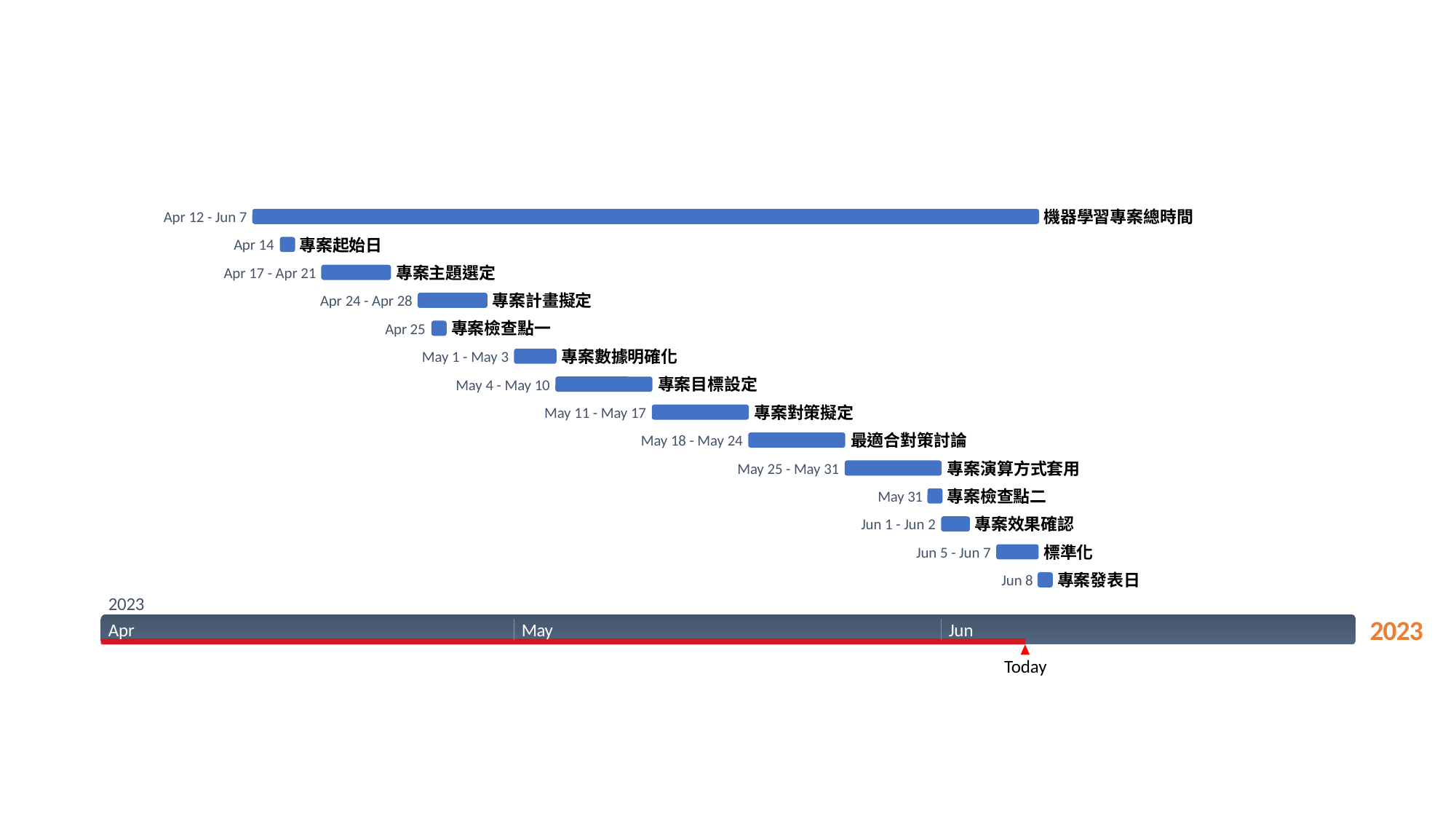

41 days
5 days
5 days
3 days
5 days
5 days
5 days
5 days
2 days
3 days
1 day
1 day
1 day
1 day
2023

機器學習專案總時間
Apr 12 - Jun 7

專案起始日
Apr 14

專案主題選定
Apr 17 - Apr 21

專案計畫擬定
Apr 24 - Apr 28

專案檢查點一
Apr 25

專案數據明確化
May 1 - May 3

專案目標設定
May 4 - May 10

專案對策擬定
May 11 - May 17

最適合對策討論
May 18 - May 24

專案演算方式套用
May 25 - May 31

專案檢查點二
May 31

專案效果確認
Jun 1 - Jun 2

標準化
Jun 5 - Jun 7

專案發表日
Jun 8

2023
2023

Apr
May
Jun

Today